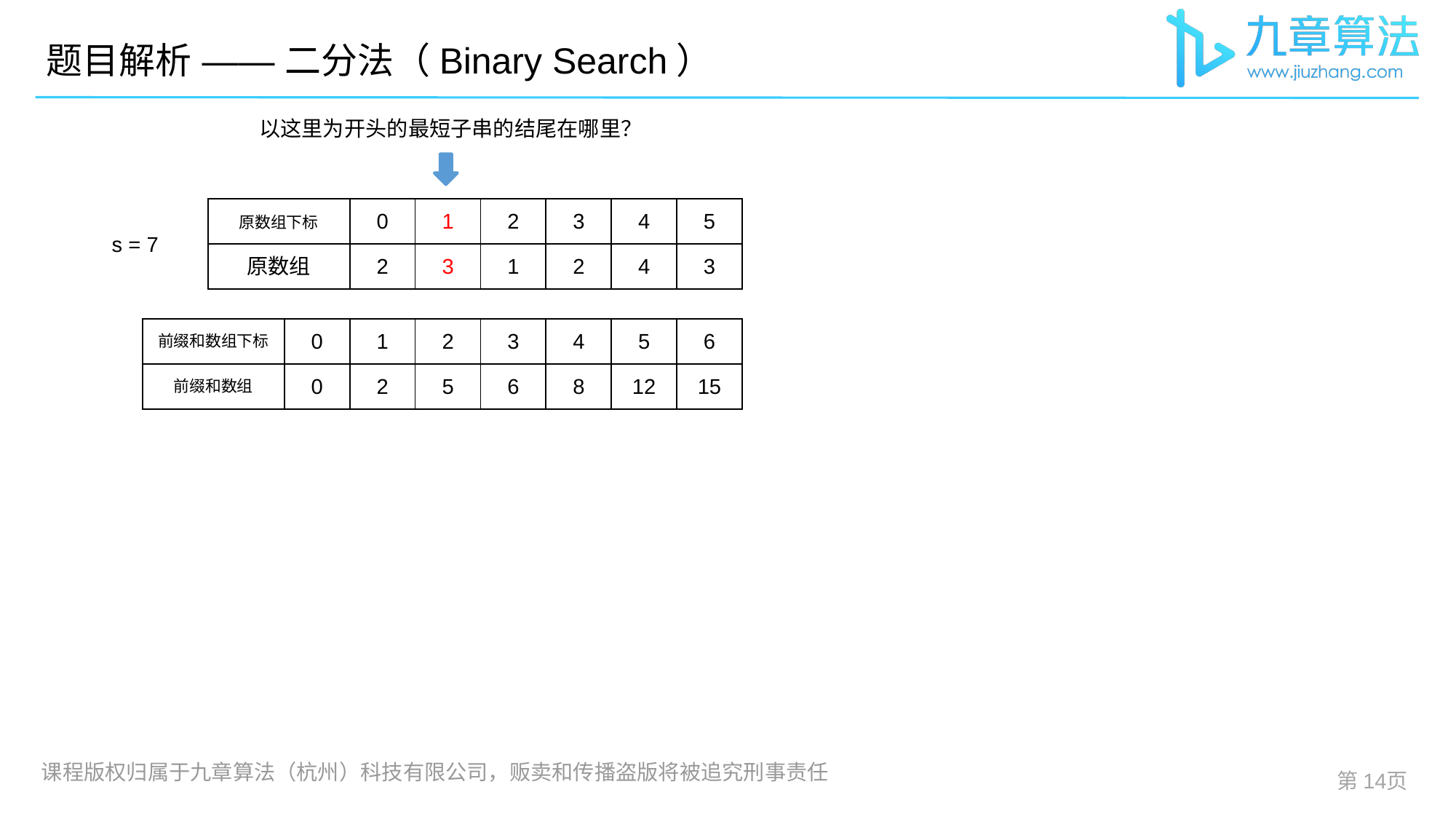

# 题目解析 —— 二分法（Binary Search）
以这里为开头的最短子串的结尾在哪里？

| 原数组下标 | 0 | 1 | 2 | 3 | 4 | 5 |
| --- | --- | --- | --- | --- | --- | --- |
| 原数组 | 2 | 3 | 1 | 2 | 4 | 3 |
s = 7
| 前缀和数组下标 | 0 | 1 | 2 | 3 | 4 | 5 | 6 |
| --- | --- | --- | --- | --- | --- | --- | --- |
| 前缀和数组 | 0 | 2 | 5 | 6 | 8 | 12 | 15 |
第14页